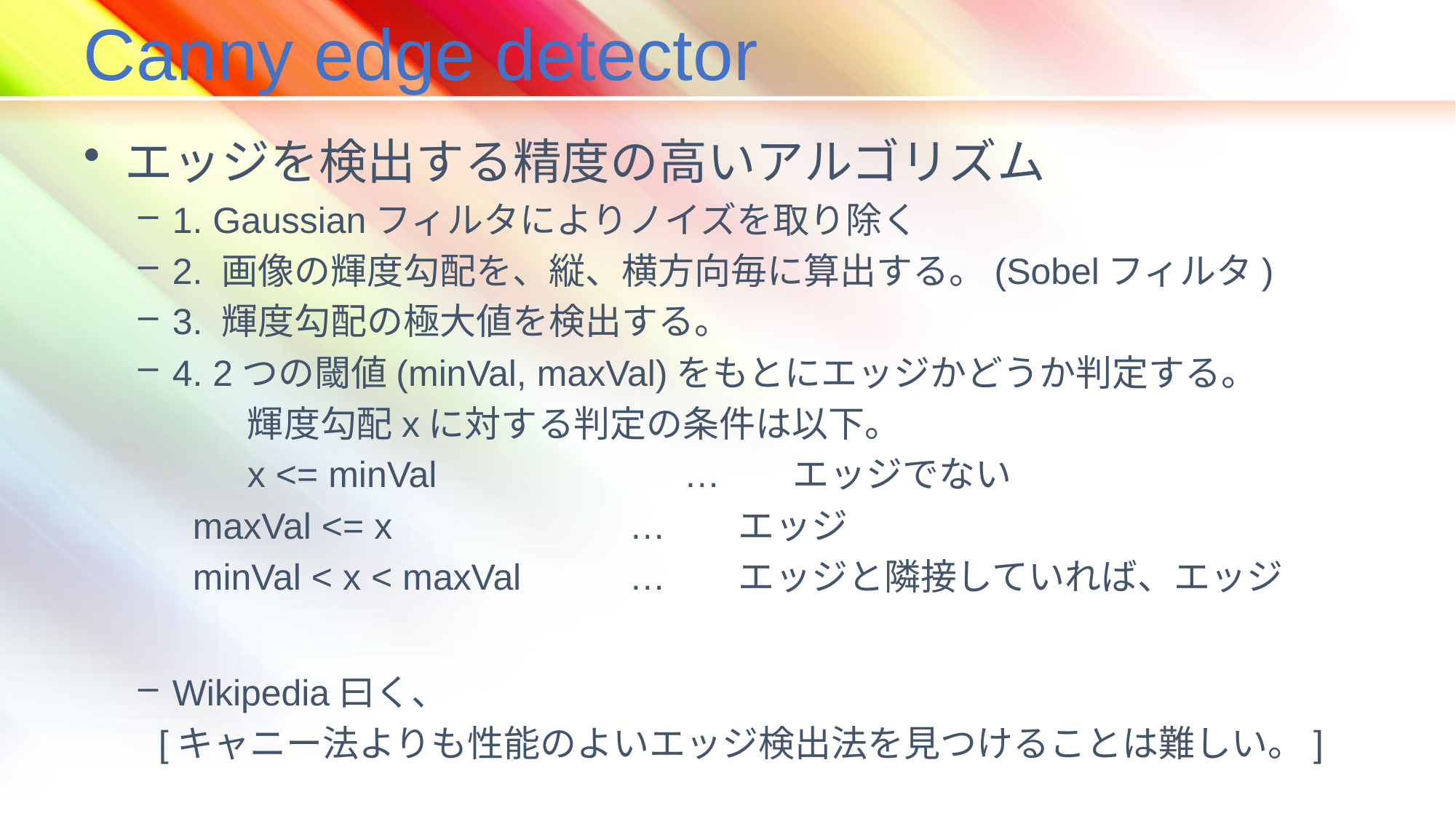

# Canny edge detector
エッジを検出する精度の高いアルゴリズム
1. Gaussianフィルタによりノイズを取り除く
2. 画像の輝度勾配を、縦、横方向毎に算出する。(Sobelフィルタ)
3. 輝度勾配の極大値を検出する。
4. 2つの閾値(minVal, maxVal)をもとにエッジかどうか判定する。
	輝度勾配xに対する判定の条件は以下。
	x <= minVal 			…	エッジでない
maxVal <= x			…	エッジ
minVal < x < maxVal	…	エッジと隣接していれば、エッジ

Wikipedia曰く、
  [キャニー法よりも性能のよいエッジ検出法を見つけることは難しい。]